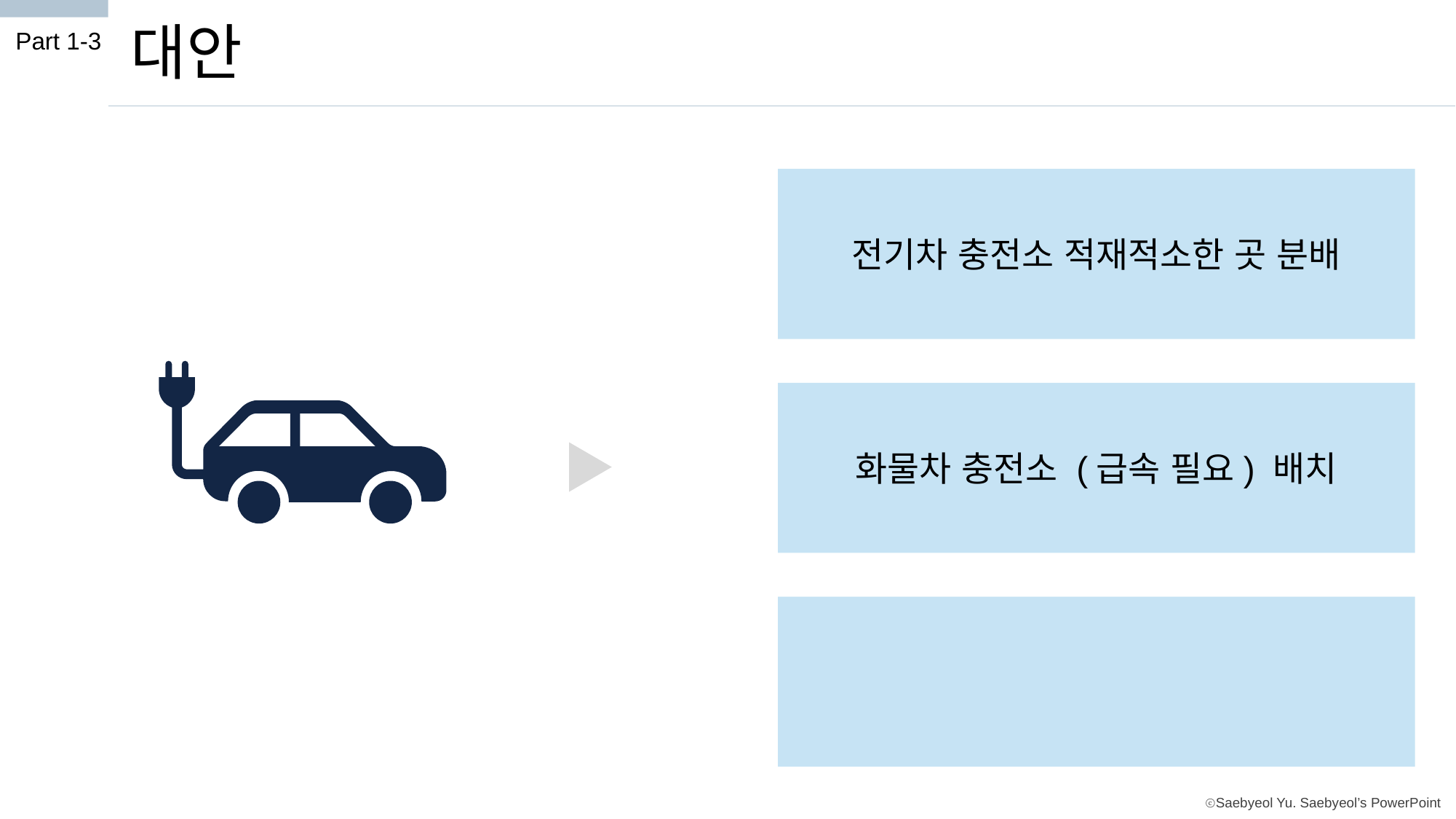

대안
제목을 입력하세요
Part 1
Part 1-3

전기차 충전소 적재적소한 곳 분배

화물차 충전소 (급속 필요) 배치